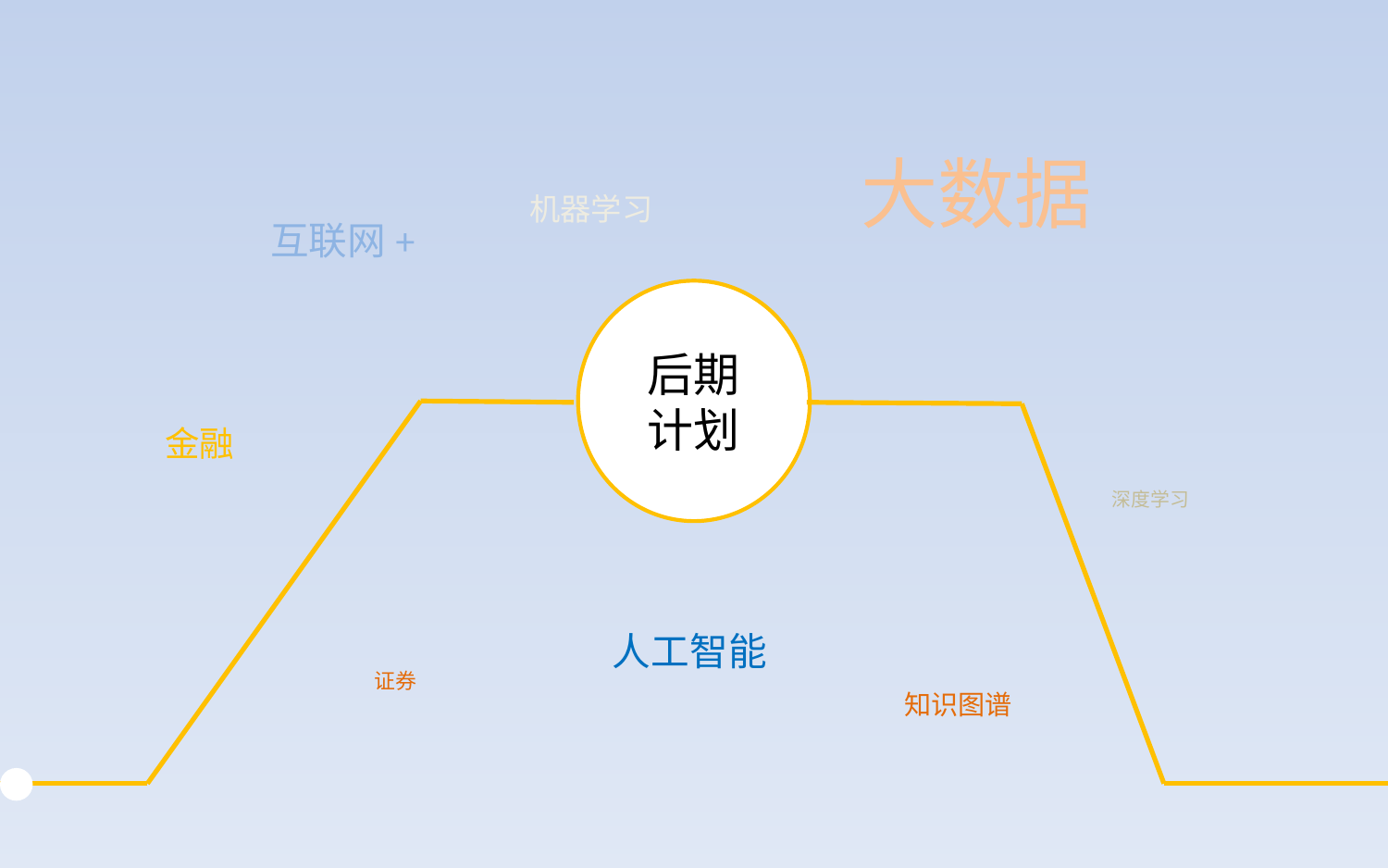

大数据
机器学习
互联网+
后期计划
金融
深度学习
人工智能
证券
知识图谱